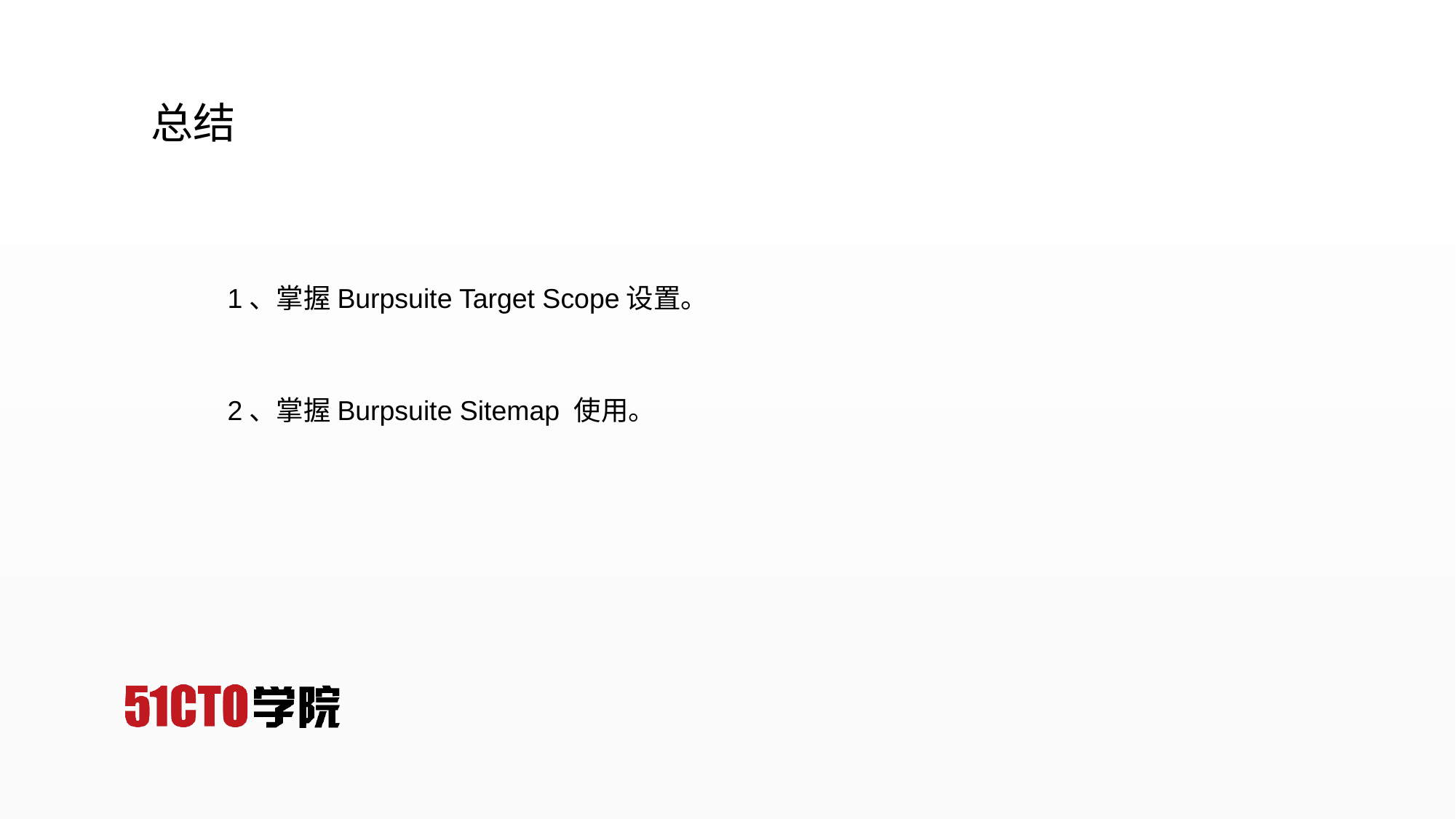

总结
1、掌握Burpsuite Target Scope设置。
2、掌握Burpsuite Sitemap 使用。